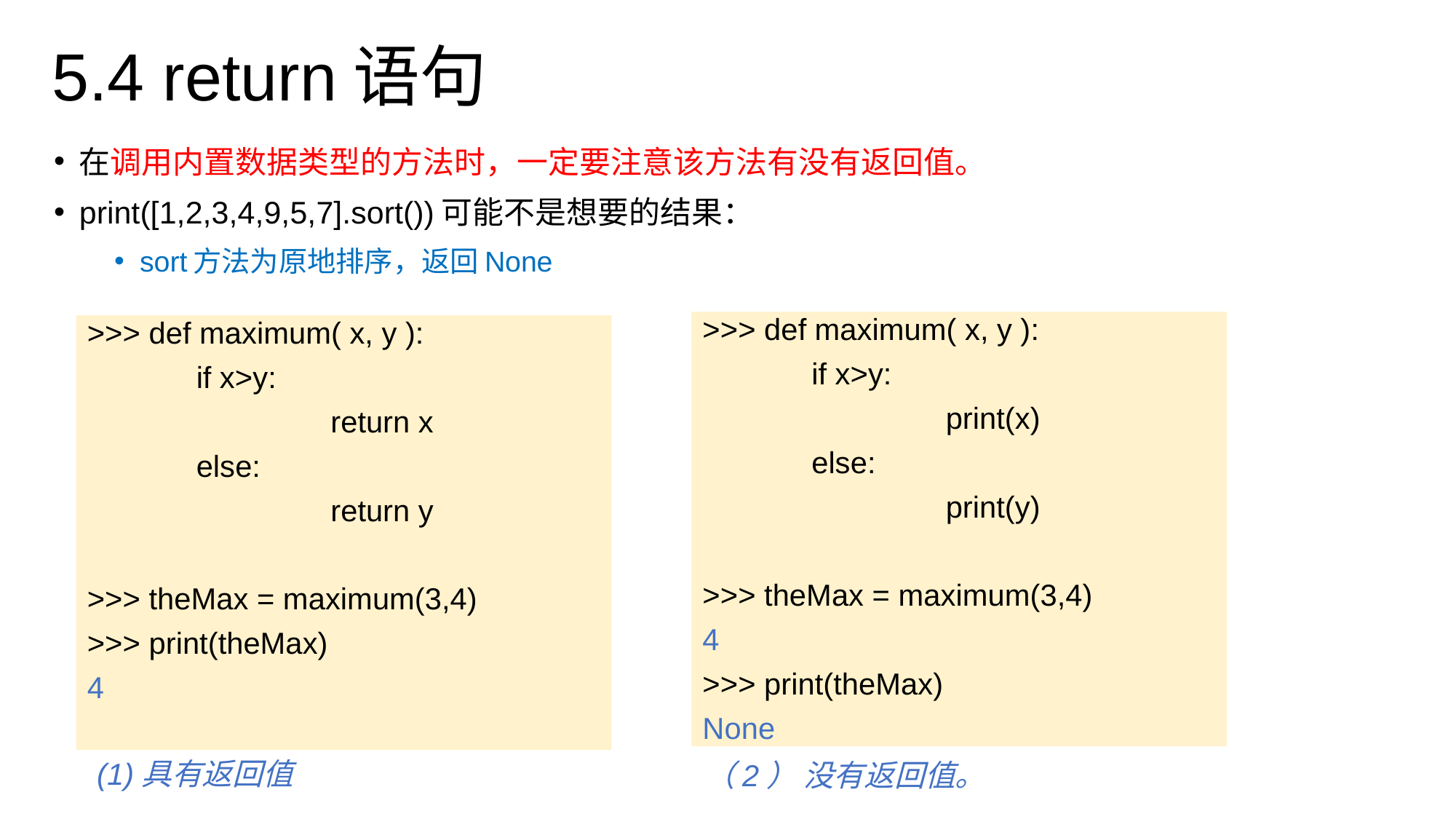

# 5.4 return语句
在调用内置数据类型的方法时，一定要注意该方法有没有返回值。
print([1,2,3,4,9,5,7].sort())可能不是想要的结果：
sort方法为原地排序，返回None
>>> def maximum( x, y ):
	if x>y:
		   print(x)
	else:
		   print(y)

>>> theMax = maximum(3,4)
4
>>> print(theMax)
None
>>> def maximum( x, y ):
	if x>y:
		   return x
	else:
		   return y

>>> theMax = maximum(3,4)
>>> print(theMax)
4
(1)具有返回值
（2） 没有返回值。